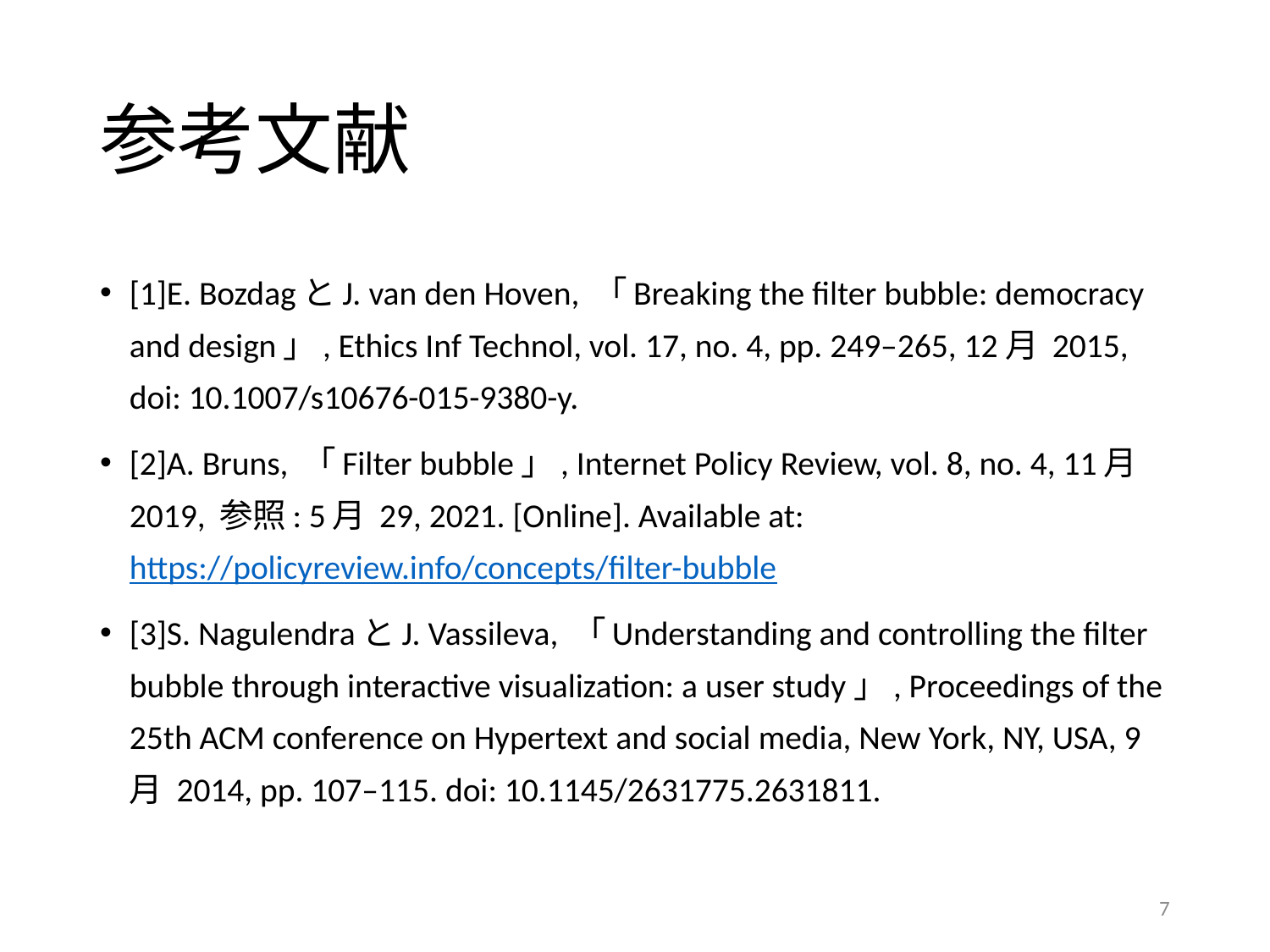

# 参考文献
[1]E. BozdagとJ. van den Hoven, 「Breaking the filter bubble: democracy and design」, Ethics Inf Technol, vol. 17, no. 4, pp. 249–265, 12月 2015, doi: 10.1007/s10676-015-9380-y.
[2]A. Bruns, 「Filter bubble」, Internet Policy Review, vol. 8, no. 4, 11月 2019, 参照: 5月 29, 2021. [Online]. Available at: https://policyreview.info/concepts/filter-bubble
[3]S. NagulendraとJ. Vassileva, 「Understanding and controlling the filter bubble through interactive visualization: a user study」, Proceedings of the 25th ACM conference on Hypertext and social media, New York, NY, USA, 9月 2014, pp. 107–115. doi: 10.1145/2631775.2631811.
7